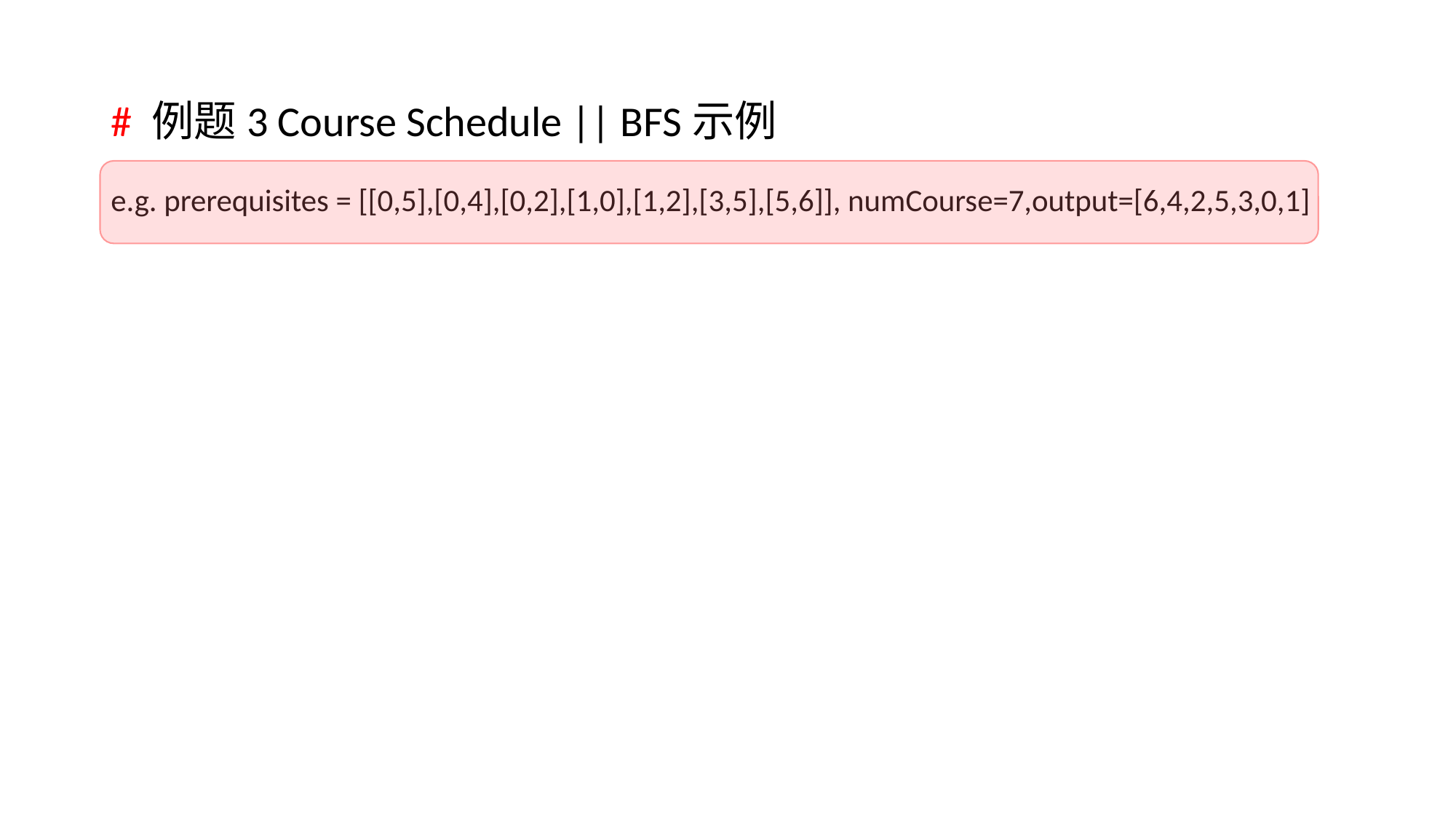

# # 例题3 Course Schedule || BFS示例

e.g. prerequisites = [[0,5],[0,4],[0,2],[1,0],[1,2],[3,5],[5,6]], numCourse=7,output=[6,4,2,5,3,0,1]